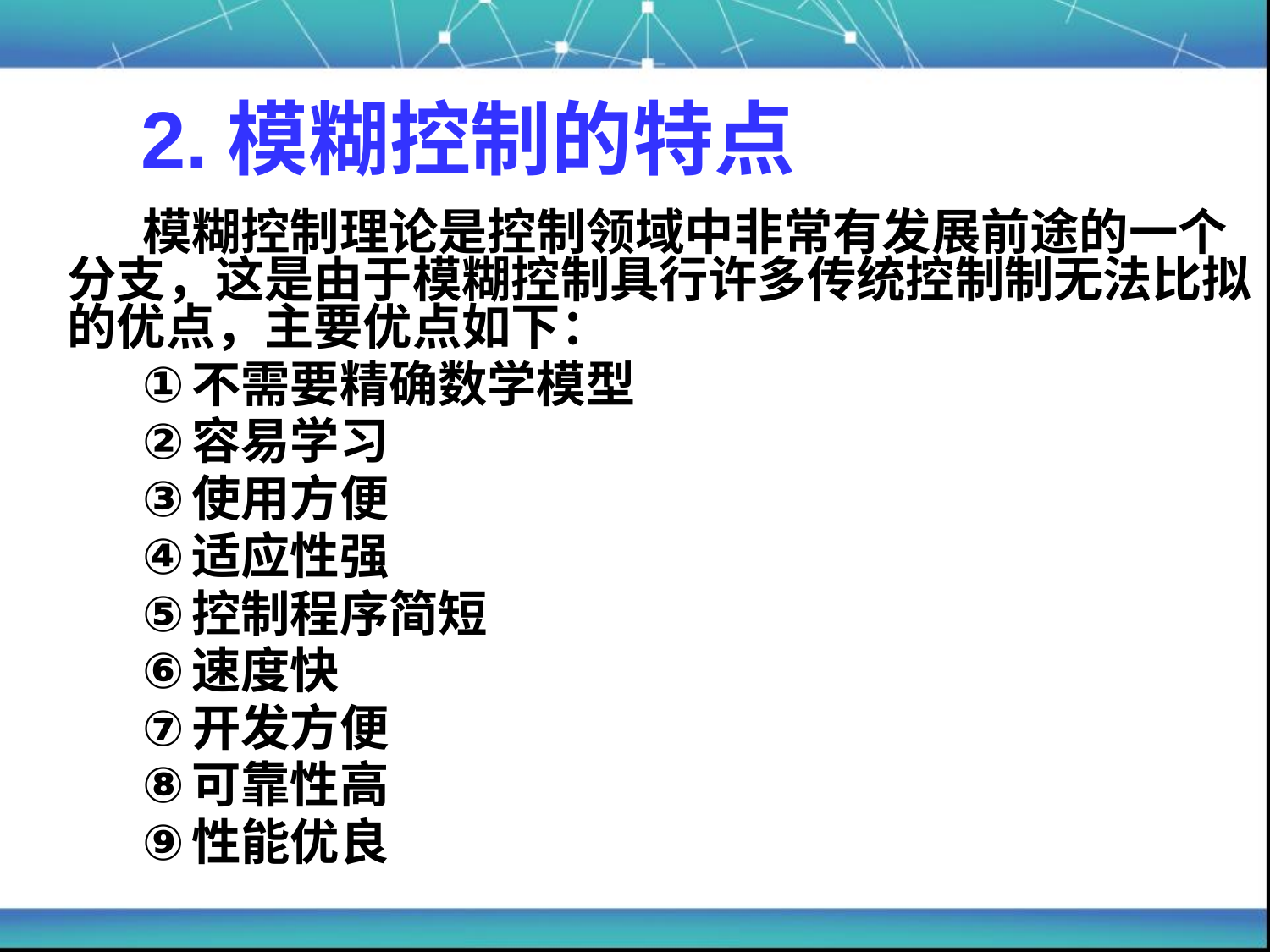

# 2.模糊控制的特点
模糊控制理论是控制领域中非常有发展前途的一个分支，这是由于模糊控制具行许多传统控制制无法比拟的优点，主要优点如下：
不需要精确数学模型
容易学习
使用方便
适应性强
控制程序简短
速度快
开发方便
可靠性高
性能优良
40